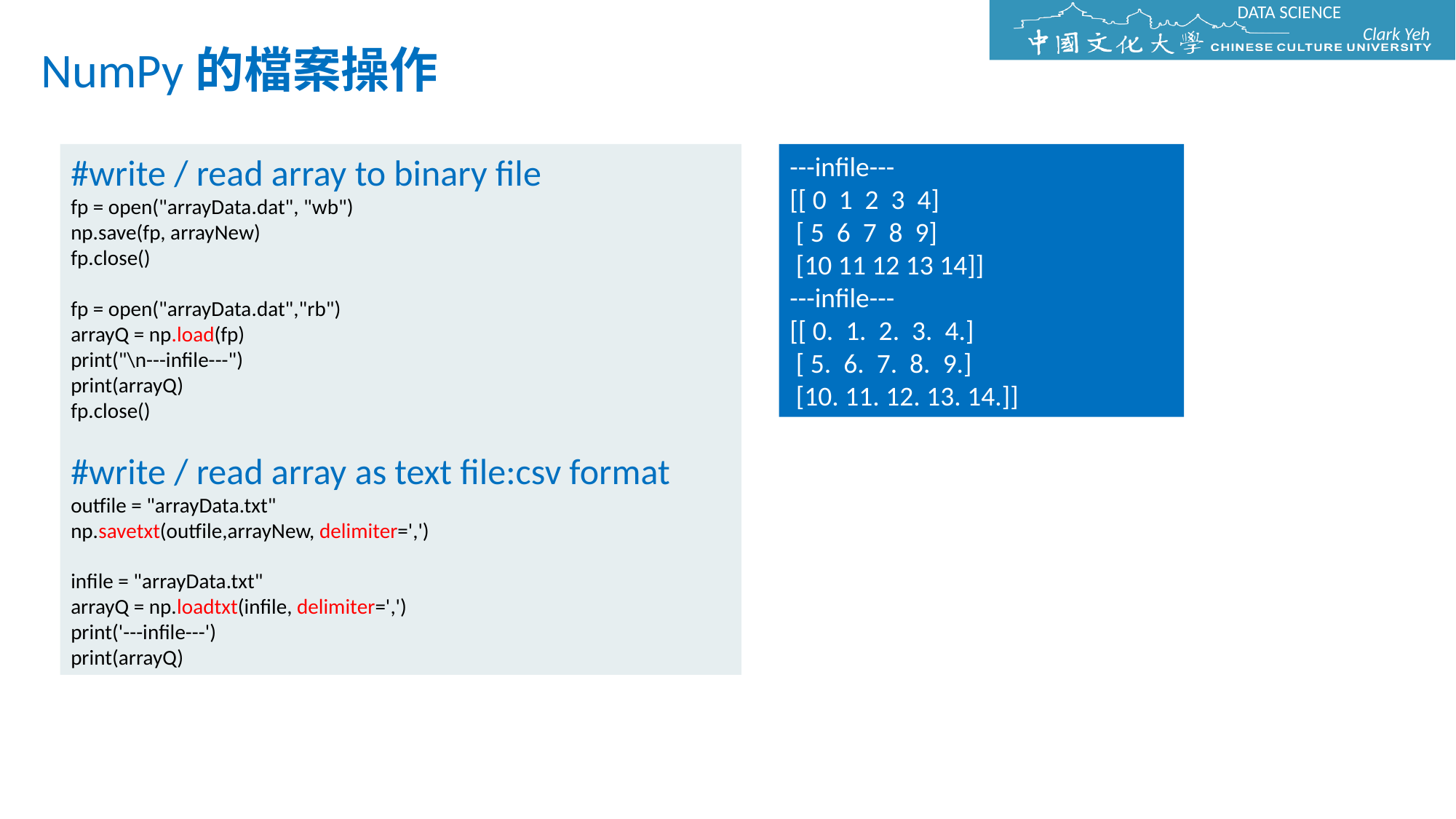

# NumPy的檔案操作
#write / read array to binary file
fp = open("arrayData.dat", "wb")
np.save(fp, arrayNew)
fp.close()

fp = open("arrayData.dat","rb")
arrayQ = np.load(fp)
print("\n---infile---")
print(arrayQ)
fp.close()

#write / read array as text file:csv format
outfile = "arrayData.txt"
np.savetxt(outfile,arrayNew, delimiter=',')

infile = "arrayData.txt"
arrayQ = np.loadtxt(infile, delimiter=',')
print('---infile---')
print(arrayQ)
---infile---
[[ 0  1  2  3  4]
 [ 5  6  7  8  9]
 [10 11 12 13 14]]
---infile---
[[ 0.  1.  2.  3.  4.]
 [ 5.  6.  7.  8.  9.]
 [10. 11. 12. 13. 14.]]